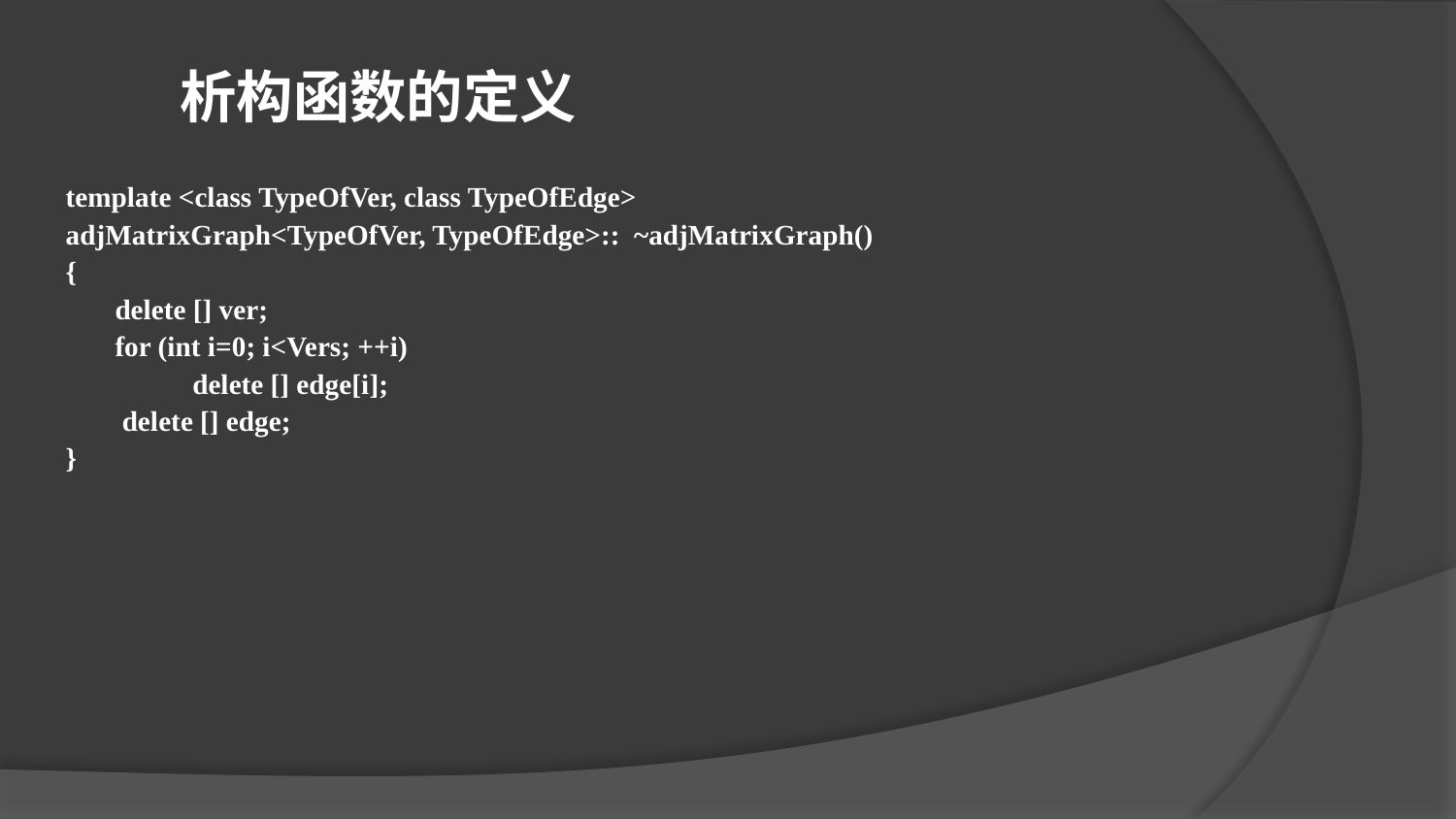

析构函数的定义
template <class TypeOfVer, class TypeOfEdge>
adjMatrixGraph<TypeOfVer, TypeOfEdge>::  ~adjMatrixGraph()
{
       delete [] ver;
       for (int i=0; i<Vers; ++i)
                  delete [] edge[i];
        delete [] edge;
}